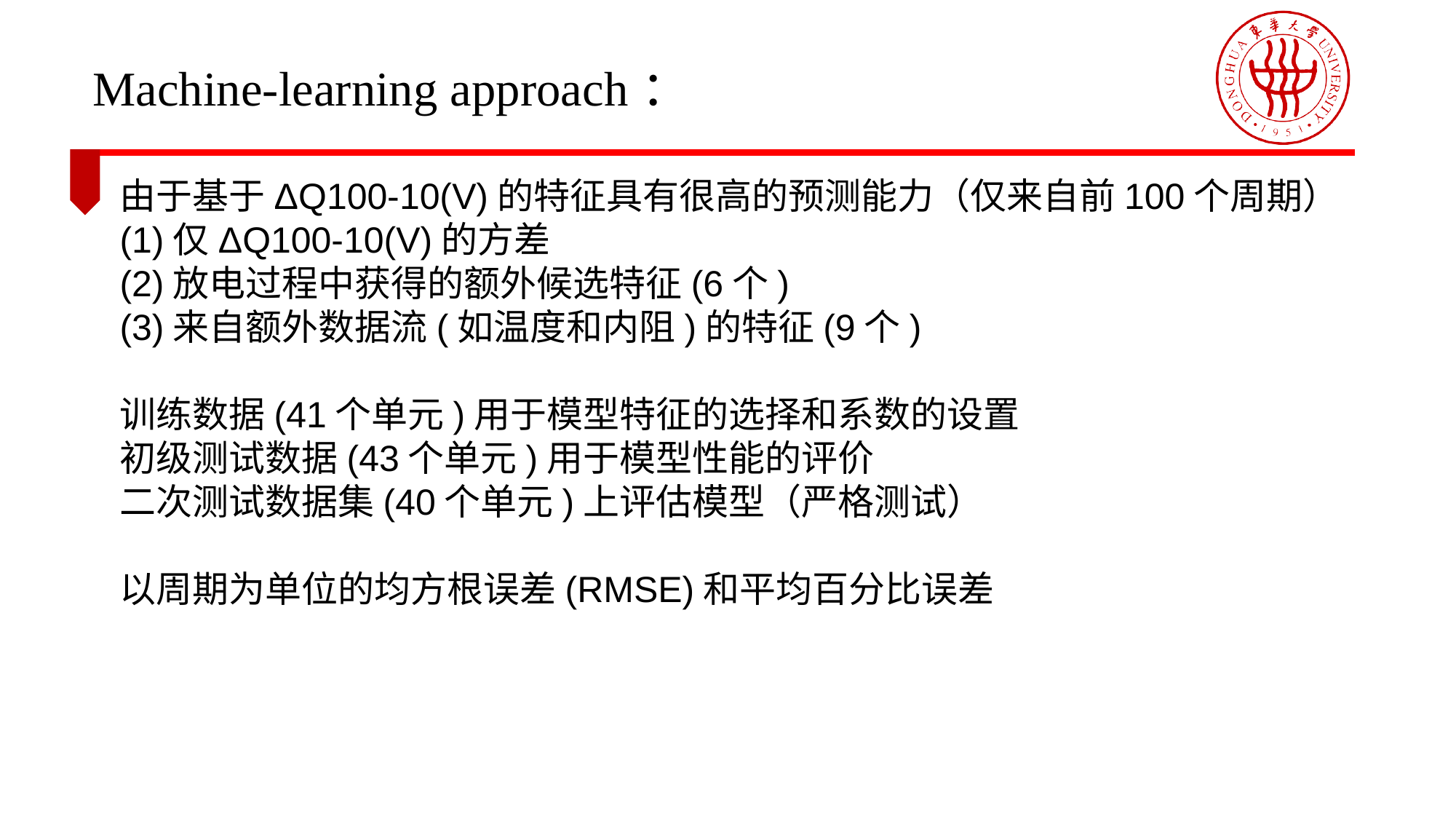

Machine-learning approach：
由于基于ΔQ100-10(V)的特征具有很高的预测能力（仅来自前100个周期）
(1)仅ΔQ100-10(V)的方差
(2)放电过程中获得的额外候选特征(6个)
(3)来自额外数据流(如温度和内阻)的特征(9个)

训练数据(41个单元)用于模型特征的选择和系数的设置
初级测试数据(43个单元)用于模型性能的评价
二次测试数据集(40个单元)上评估模型（严格测试）

以周期为单位的均方根误差(RMSE)和平均百分比误差